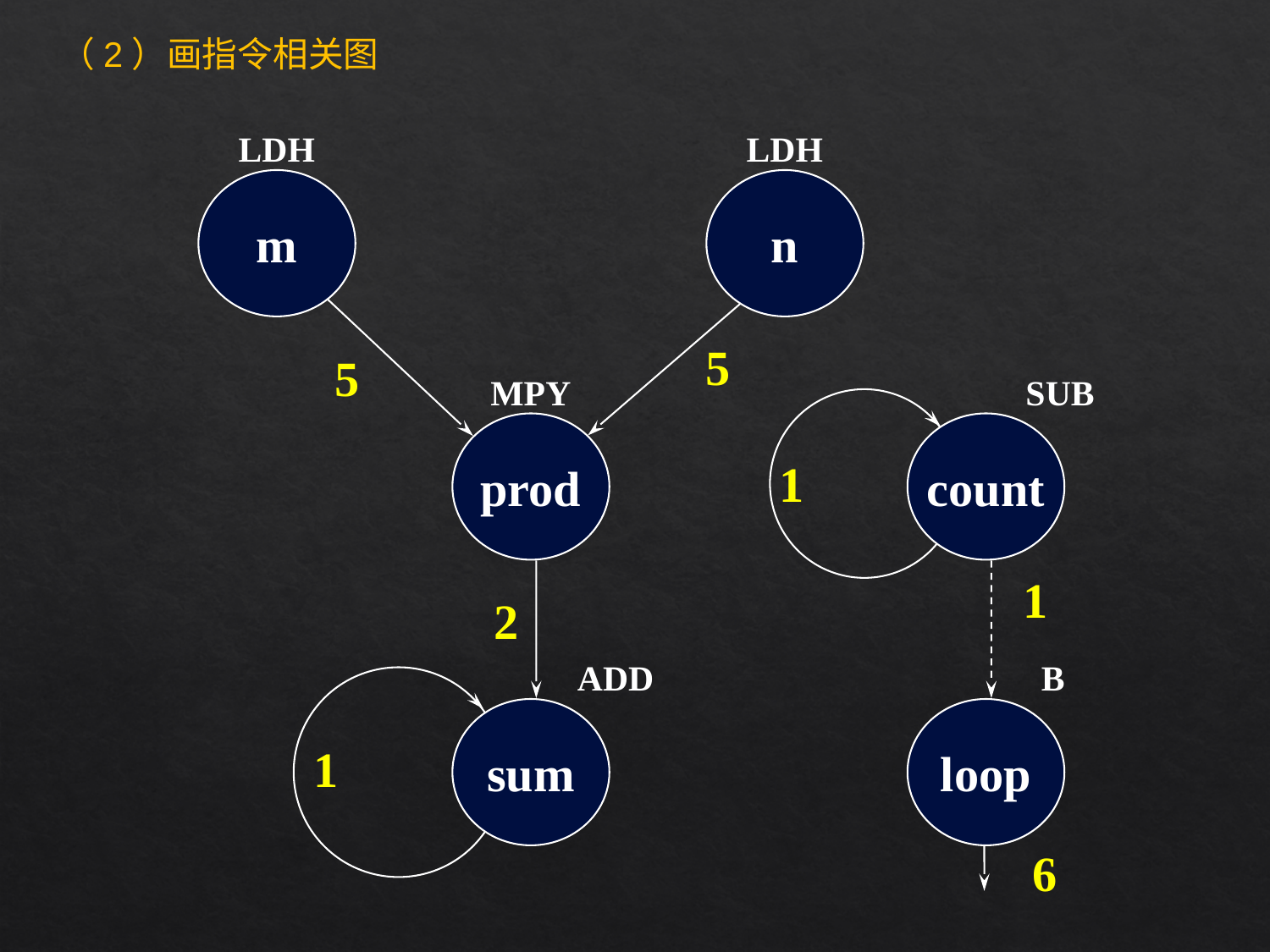

（2）画指令相关图
LDH
m
LDH
n

MPY
prod

ADD
sum

5
5
2
1
SUB
count

1

1
B
loop
6